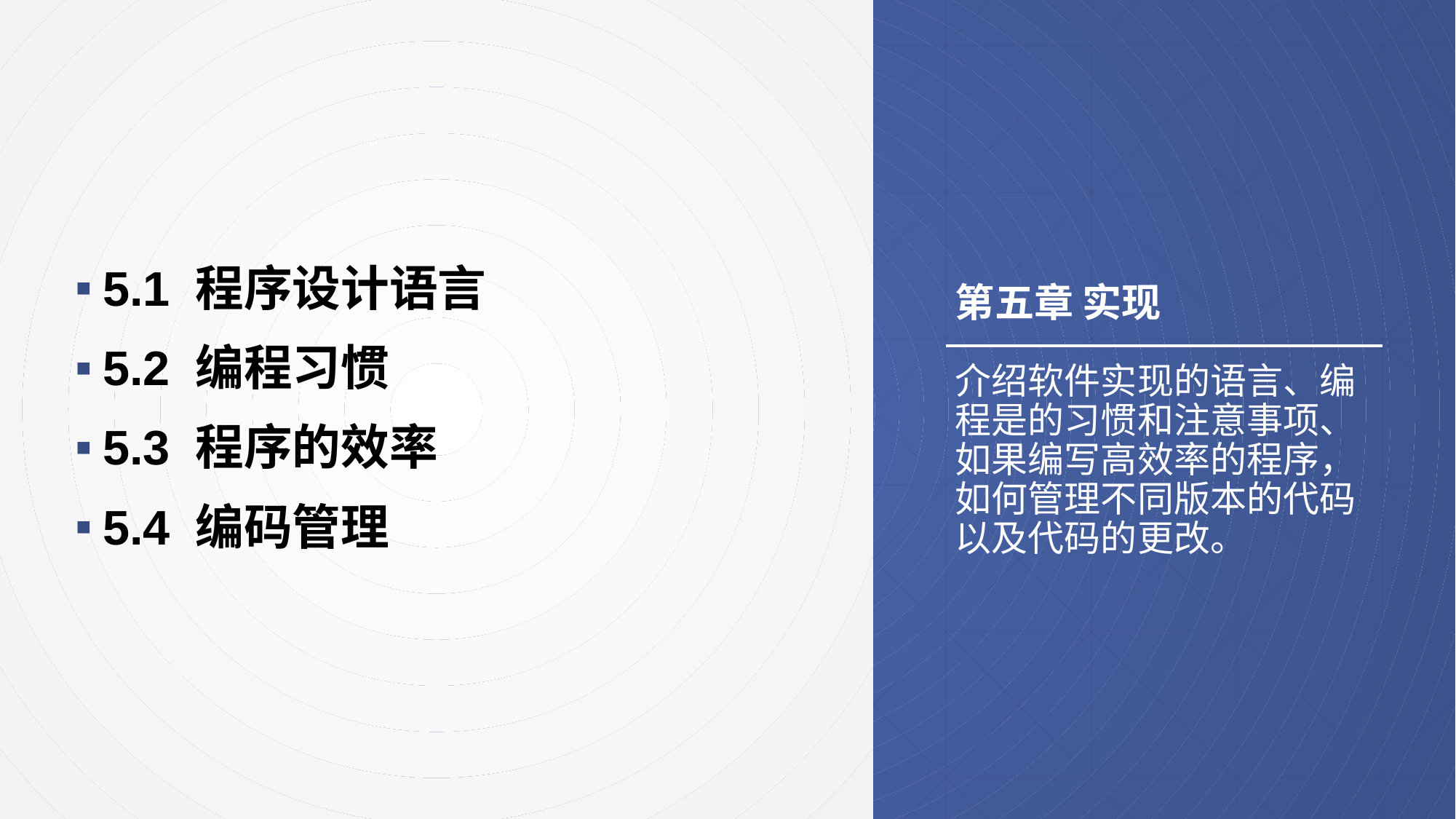

5.1 程序设计语言
5.2 编程习惯
5.3 程序的效率
5.4 编码管理
# 第五章 实现
介绍软件实现的语言、编程是的习惯和注意事项、如果编写高效率的程序，如何管理不同版本的代码以及代码的更改。